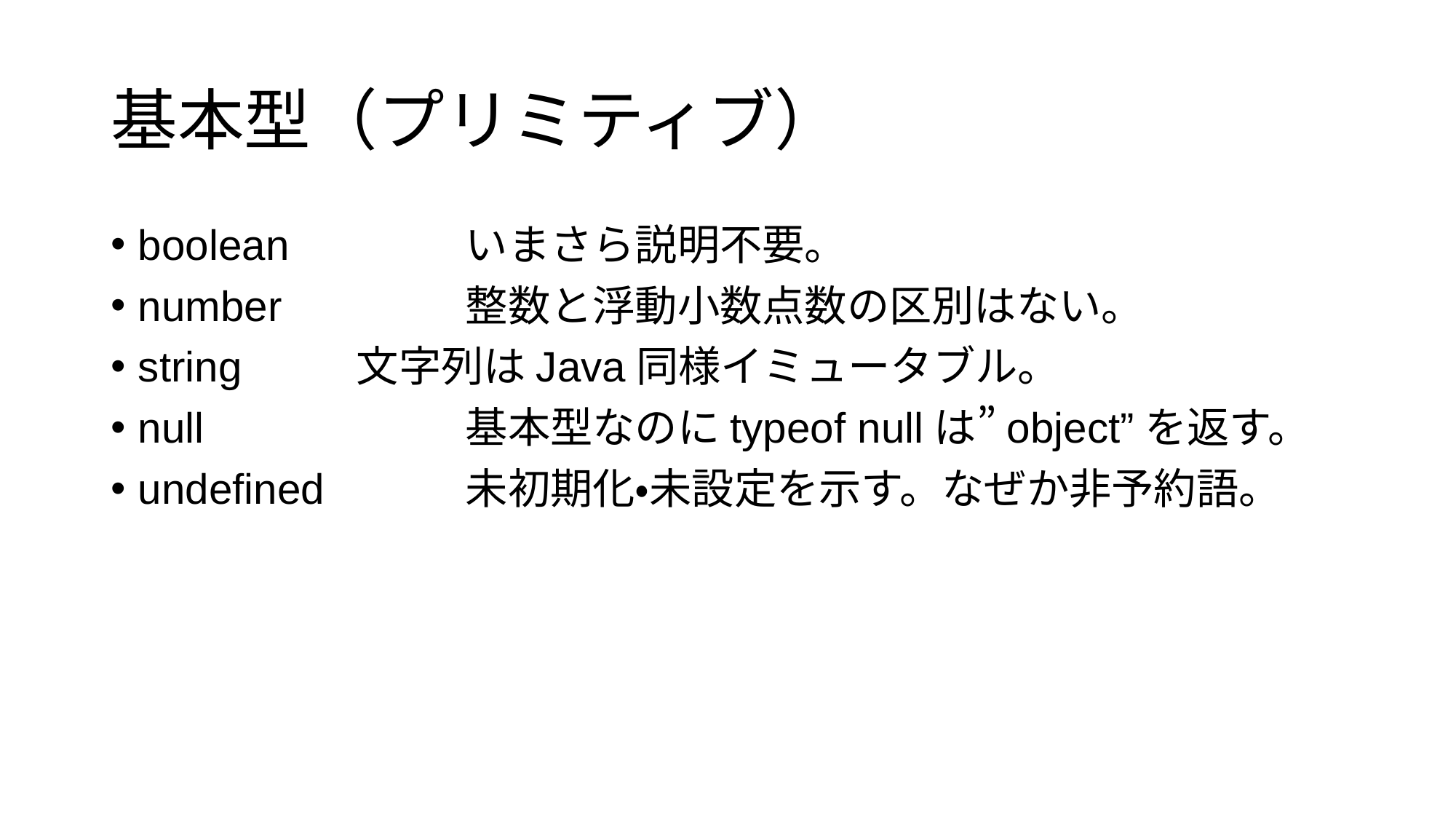

# 基本型（プリミティブ）
boolean		いまさら説明不要。
number		整数と浮動小数点数の区別はない。
string		文字列はJava同様イミュータブル。
null			基本型なのにtypeof nullは”object”を返す。
undefined		未初期化・未設定を示す。なぜか非予約語。